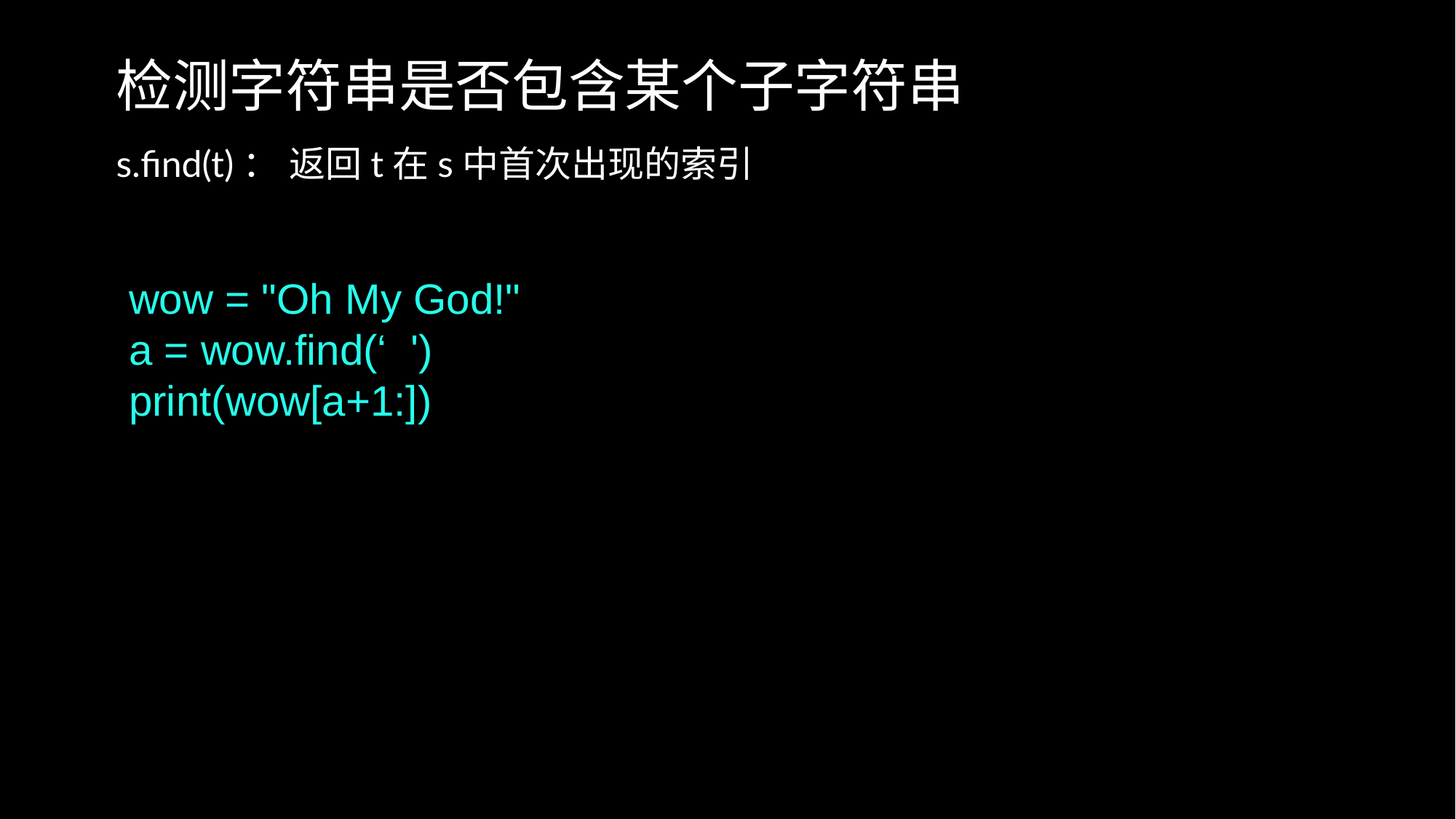

检测字符串是否包含某个子字符串
s.find(t)： 返回t在s中首次出现的索引

wow = "Oh My God!"
a = wow.find(‘  ')
print(wow[a+1:])